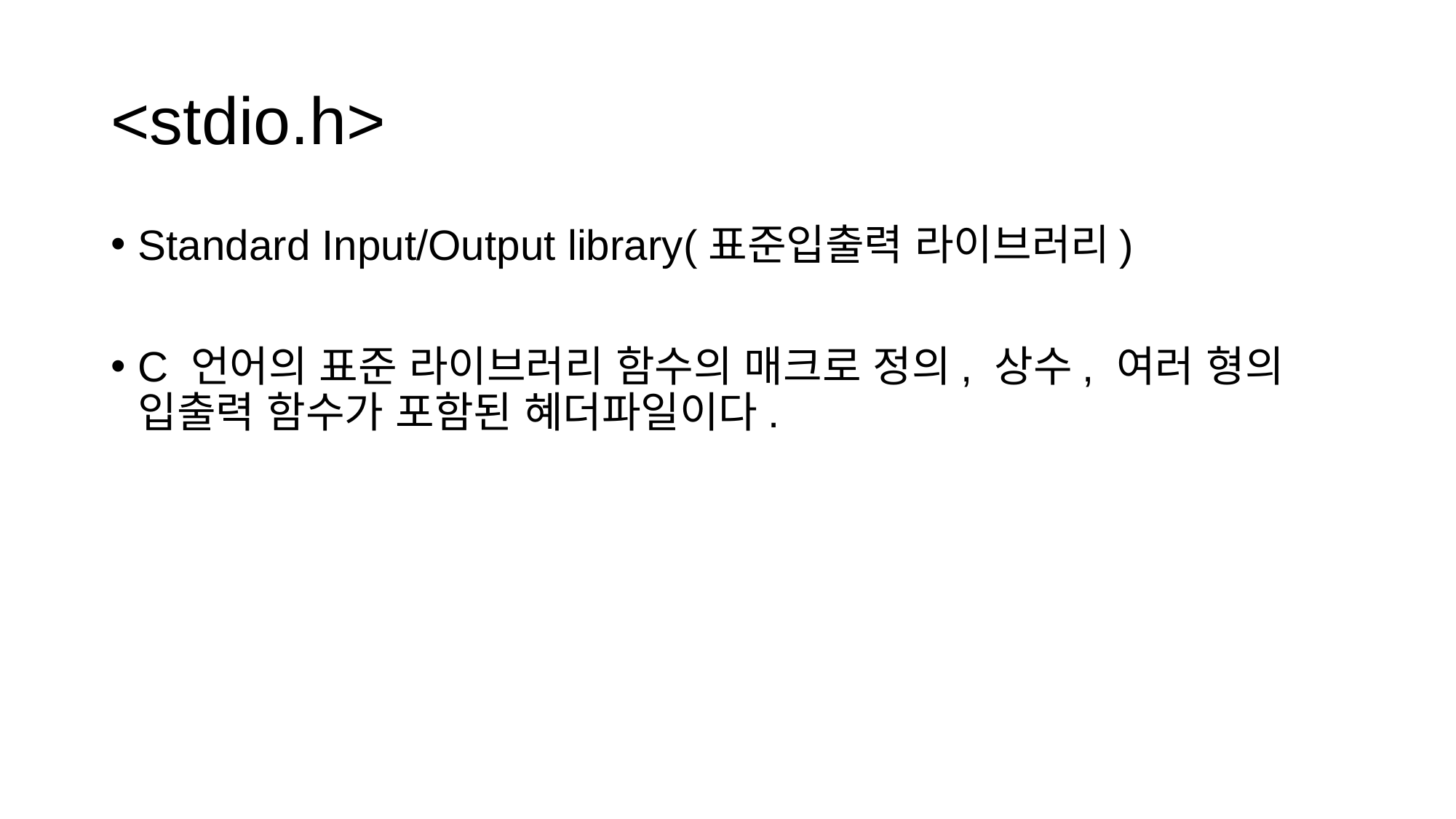

# <stdio.h>
Standard Input/Output library(표준입출력 라이브러리)

C 언어의 표준 라이브러리 함수의 매크로 정의, 상수, 여러 형의 입출력 함수가 포함된 혜더파일이다.